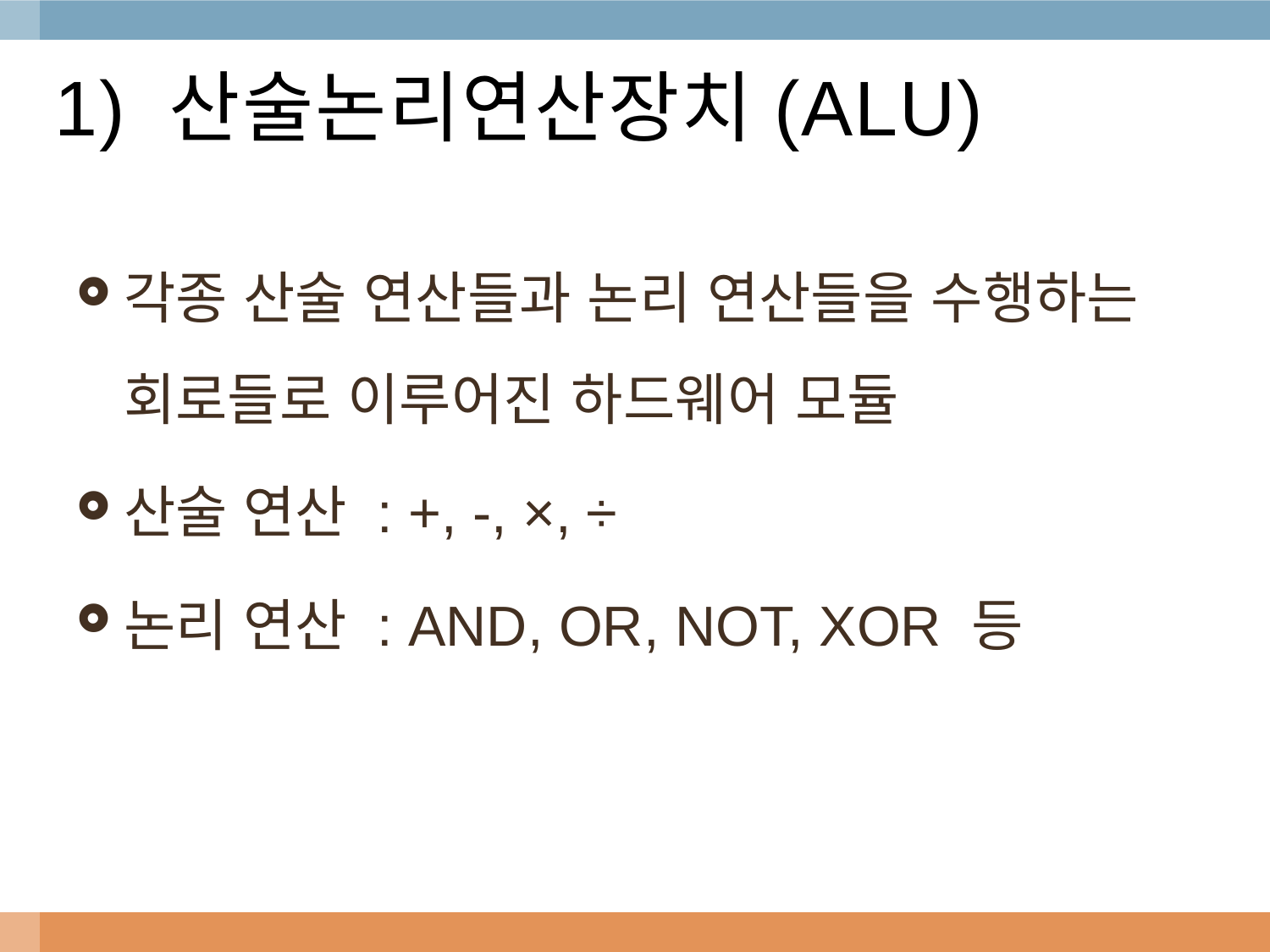

# 1) 산술논리연산장치(ALU)
각종 산술 연산들과 논리 연산들을 수행하는 회로들로 이루어진 하드웨어 모듈
산술 연산 : +, -, ×, ÷
논리 연산 : AND, OR, NOT, XOR 등